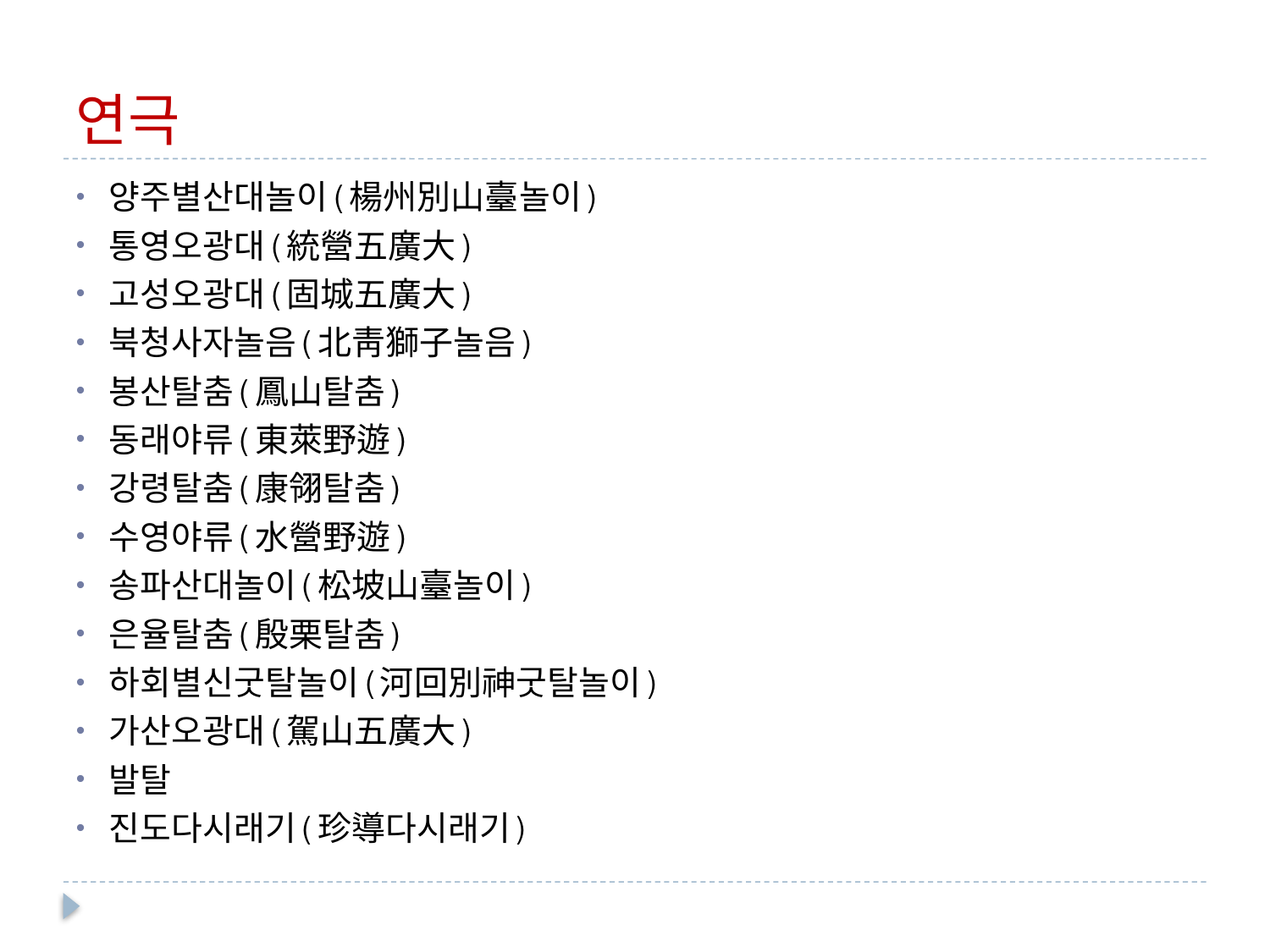

# 연극
양주별산대놀이(楊州別山臺놀이)
통영오광대(統營五廣大)
고성오광대(固城五廣大)
북청사자놀음(北靑獅子놀음)
봉산탈춤(鳳山탈춤)
동래야류(東萊野遊)
강령탈춤(康翎탈춤)
수영야류(水營野遊)
송파산대놀이(松坡山臺놀이)
은율탈춤(殷栗탈춤)
하회별신굿탈놀이(河回別神굿탈놀이)
가산오광대(駕山五廣大)
발탈
진도다시래기(珍導다시래기)